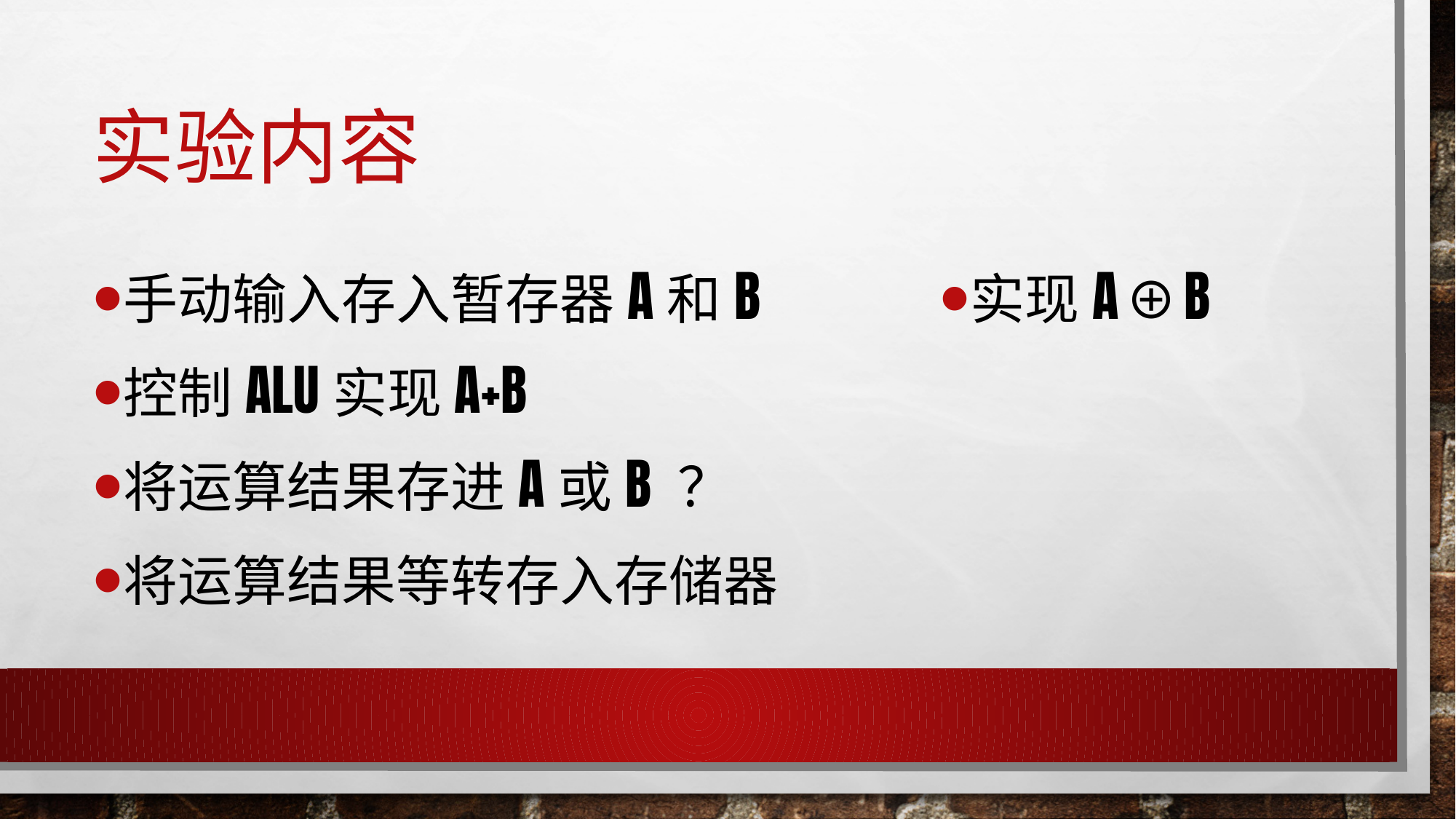

# 实验内容
手动输入存入暂存器A和B
控制ALU实现A+B
将运算结果存进A或B ？
将运算结果等转存入存储器
实现A⊕B